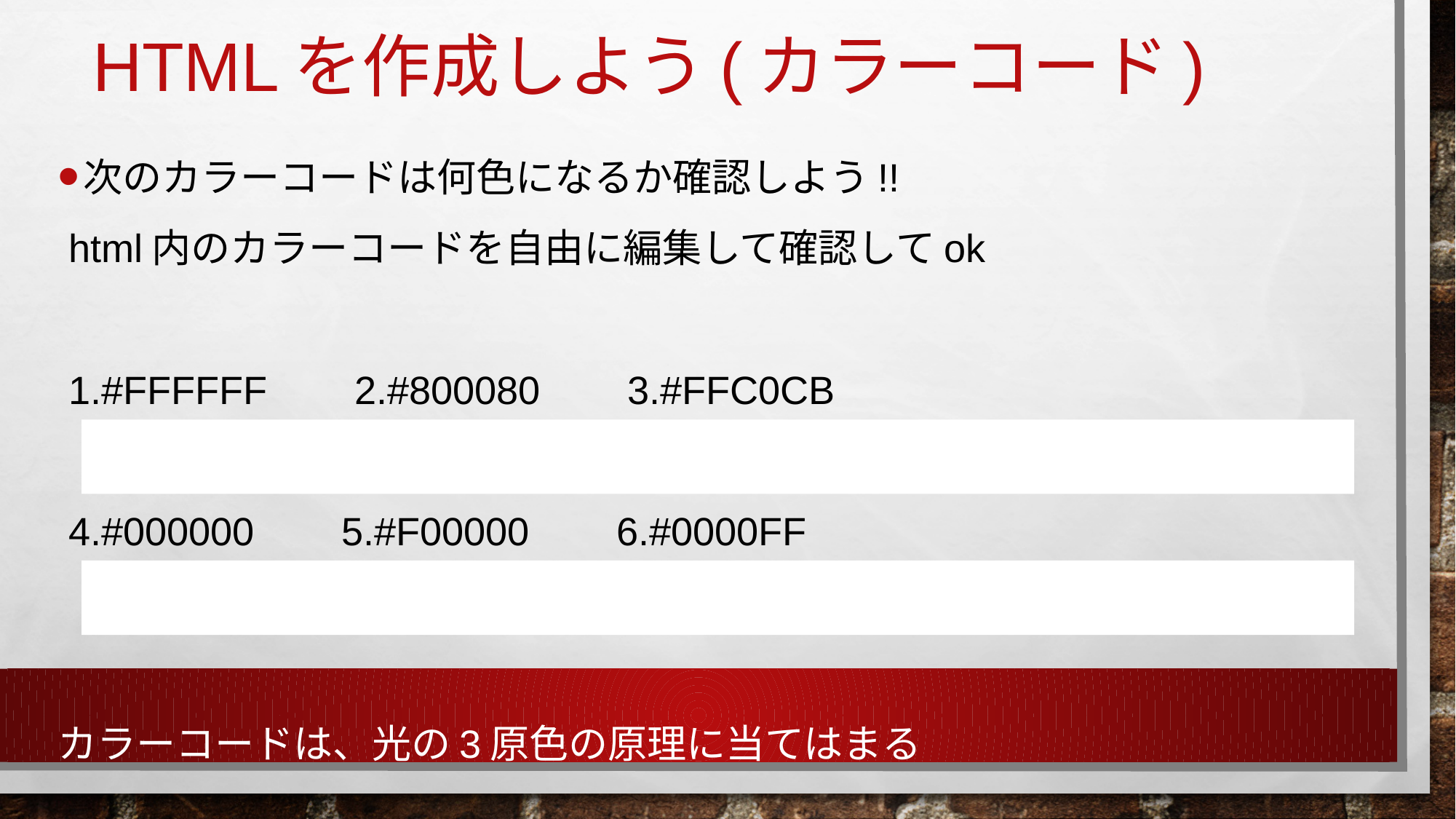

# HTMLを作成しよう(カラーコード)
次のカラーコードは何色になるか確認しよう!!
 html内のカラーコードを自由に編集して確認してok

 1.#FFFFFF        2.#800080        3.#FFC0CB
      白　　　　　　　　　 紫                 桃色
 4.#000000        5.#F00000        6.#0000FF
      黒                   赤                   緑

カラーコードは、光の3原色の原理に当てはまる